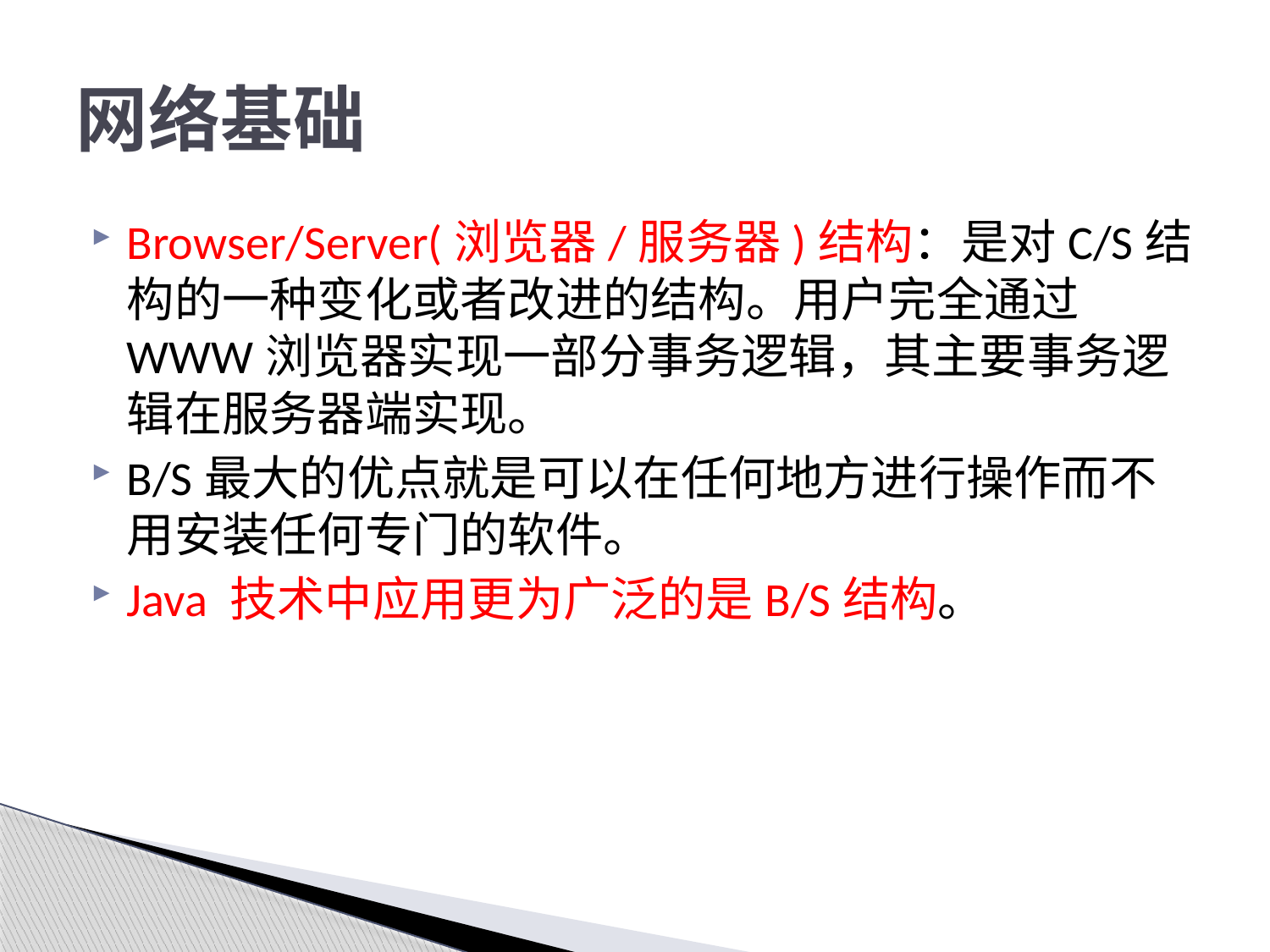

# 网络基础
Browser/Server(浏览器/服务器)结构：是对C/S结构的一种变化或者改进的结构。用户完全通过WWW浏览器实现一部分事务逻辑，其主要事务逻辑在服务器端实现。
B/S最大的优点就是可以在任何地方进行操作而不用安装任何专门的软件。
Java 技术中应用更为广泛的是B/S结构。